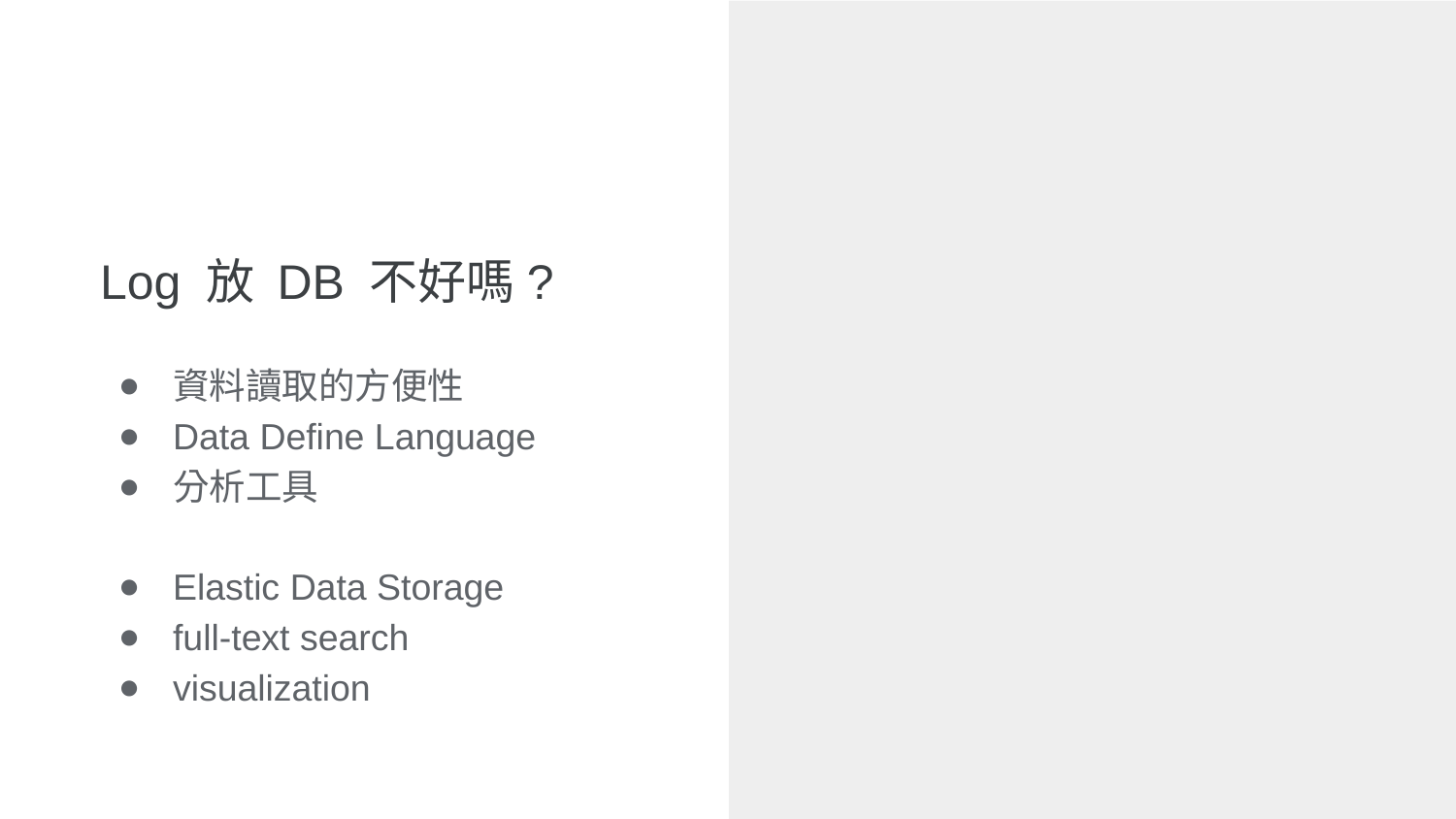

Log 放 DB 不好嗎?
資料讀取的方便性
Data Define Language
分析工具
Elastic Data Storage
full-text search
visualization